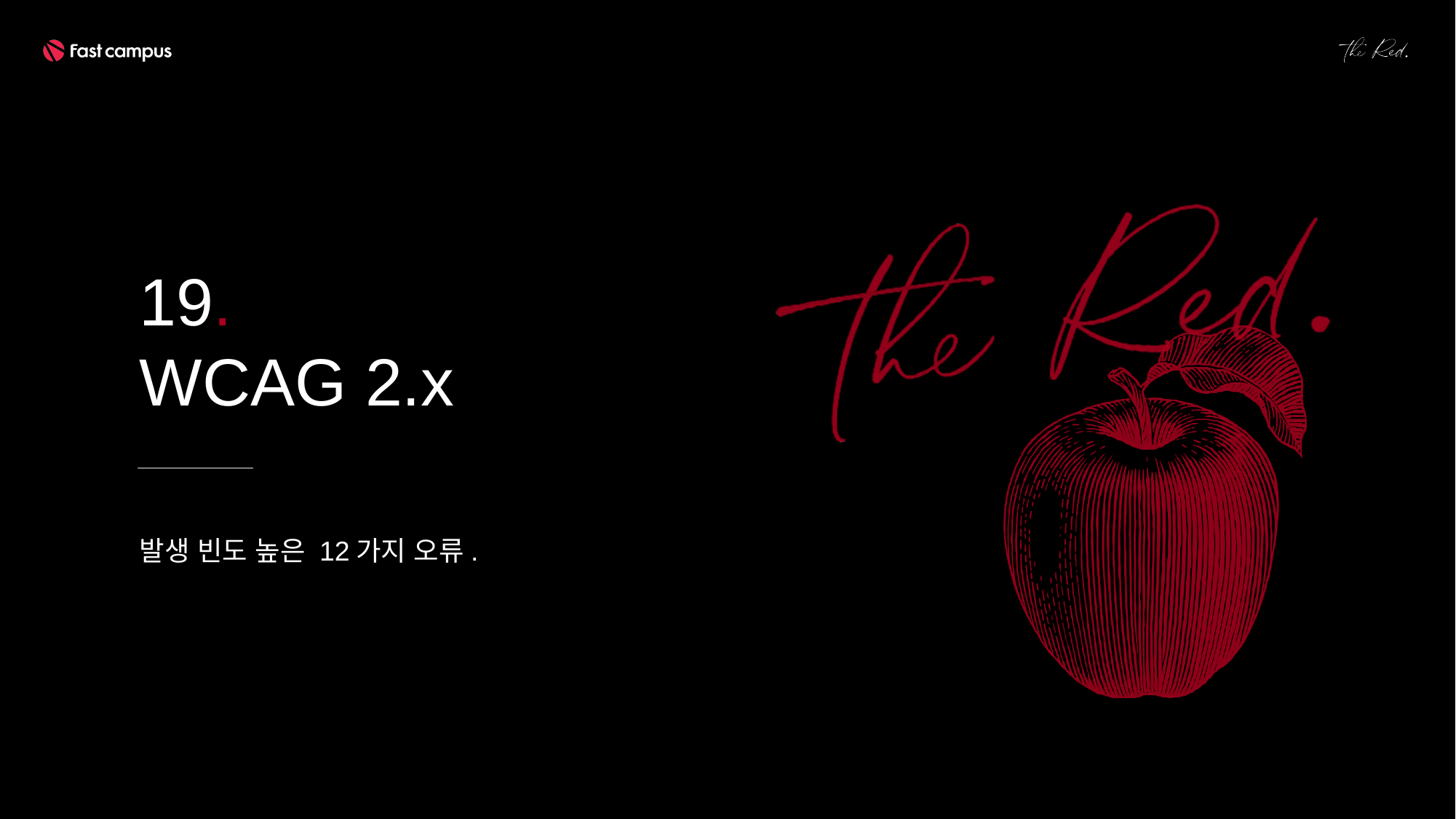

19.
WCAG 2.x
발생 빈도 높은 12가지 오류.